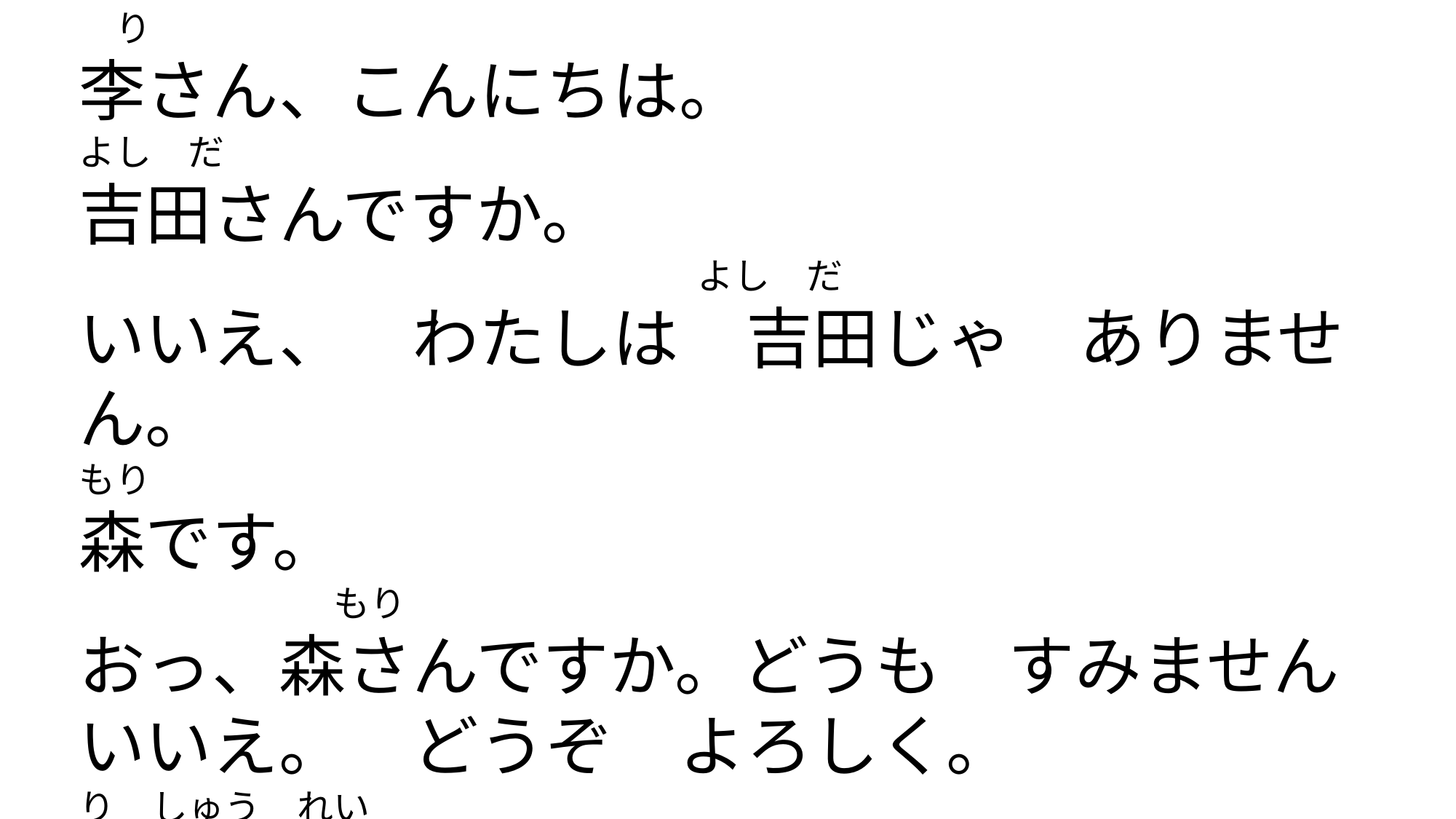

り
李さん、こんにちは。
よし　だ
吉田さんですか。
　　　　　よし　だ
いいえ、　わたしは　吉田じゃ　ありません。
もり
森です。
　　　　　　　もり
おっ、森さんですか。どうも　すみません
いいえ。　どうぞ　よろしく。
り　しゅう　れい　　　　　　　　　　　　　　　　　　　　　　　　　　　　ねが
李秀麗です。こちらこそ、よろしく　あ願いします。